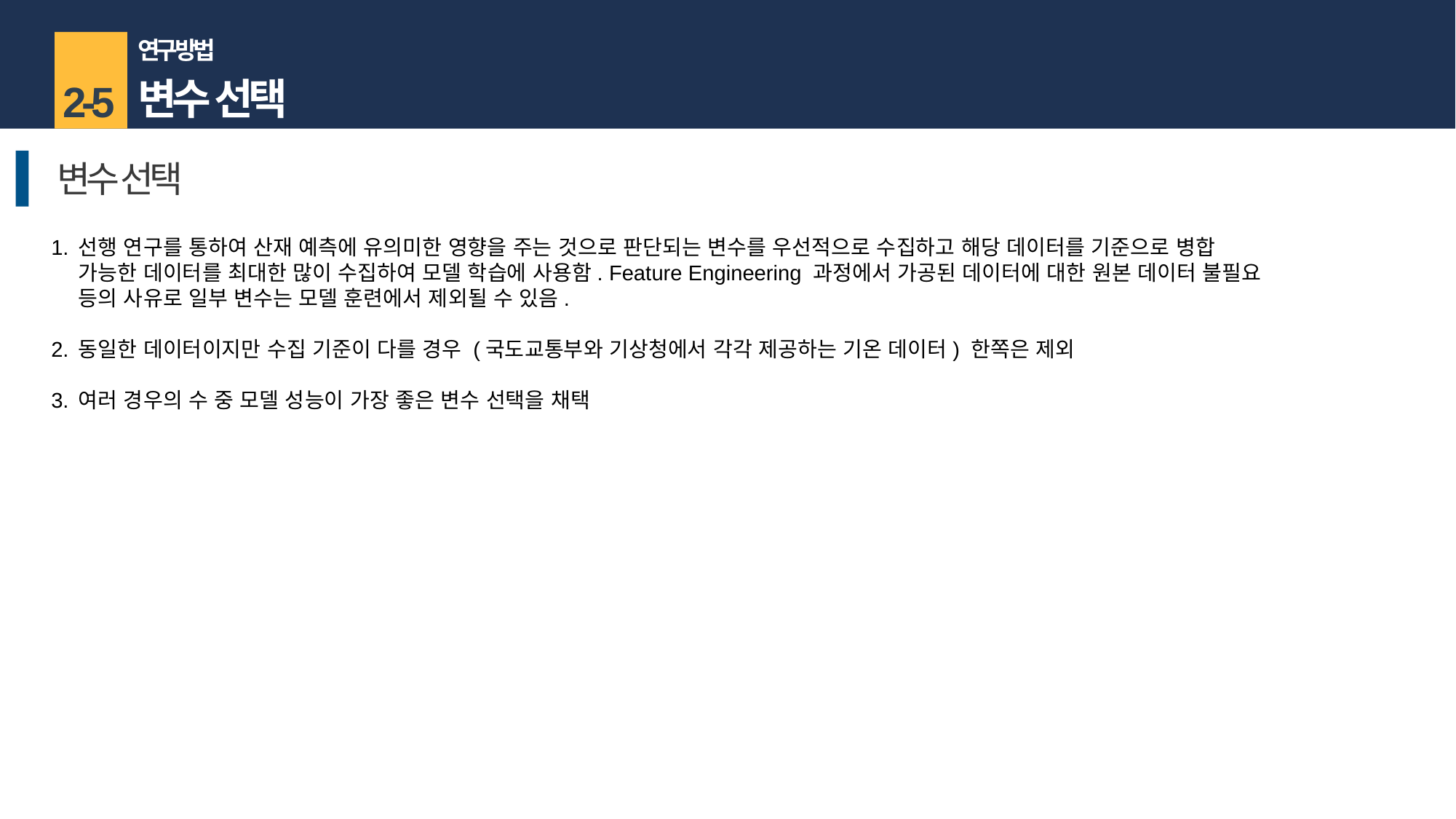

연구 방법

변수 선택
2-5

변수 선택
선행 연구를 통하여 산재 예측에 유의미한 영향을 주는 것으로 판단되는 변수를 우선적으로 수집하고 해당 데이터를 기준으로 병합 가능한 데이터를 최대한 많이 수집하여 모델 학습에 사용함. Feature Engineering 과정에서 가공된 데이터에 대한 원본 데이터 불필요 등의 사유로 일부 변수는 모델 훈련에서 제외될 수 있음.

동일한 데이터이지만 수집 기준이 다를 경우 (국도교통부와 기상청에서 각각 제공하는 기온 데이터) 한쪽은 제외

여러 경우의 수 중 모델 성능이 가장 좋은 변수 선택을 채택